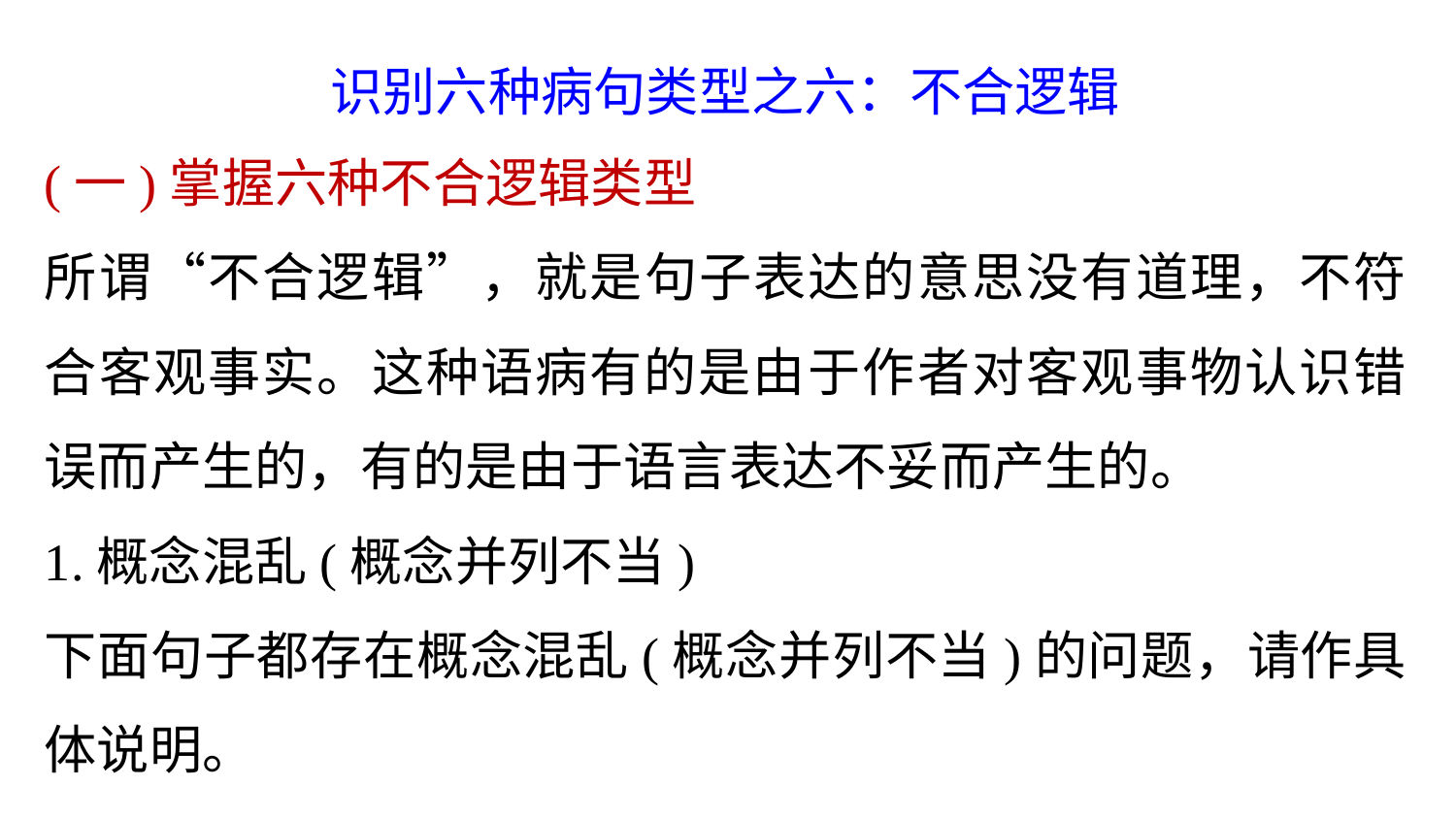

识别六种病句类型之六：不合逻辑
(一)掌握六种不合逻辑类型
所谓“不合逻辑”，就是句子表达的意思没有道理，不符合客观事实。这种语病有的是由于作者对客观事物认识错误而产生的，有的是由于语言表达不妥而产生的。
1.概念混乱(概念并列不当)
下面句子都存在概念混乱(概念并列不当)的问题，请作具体说明。